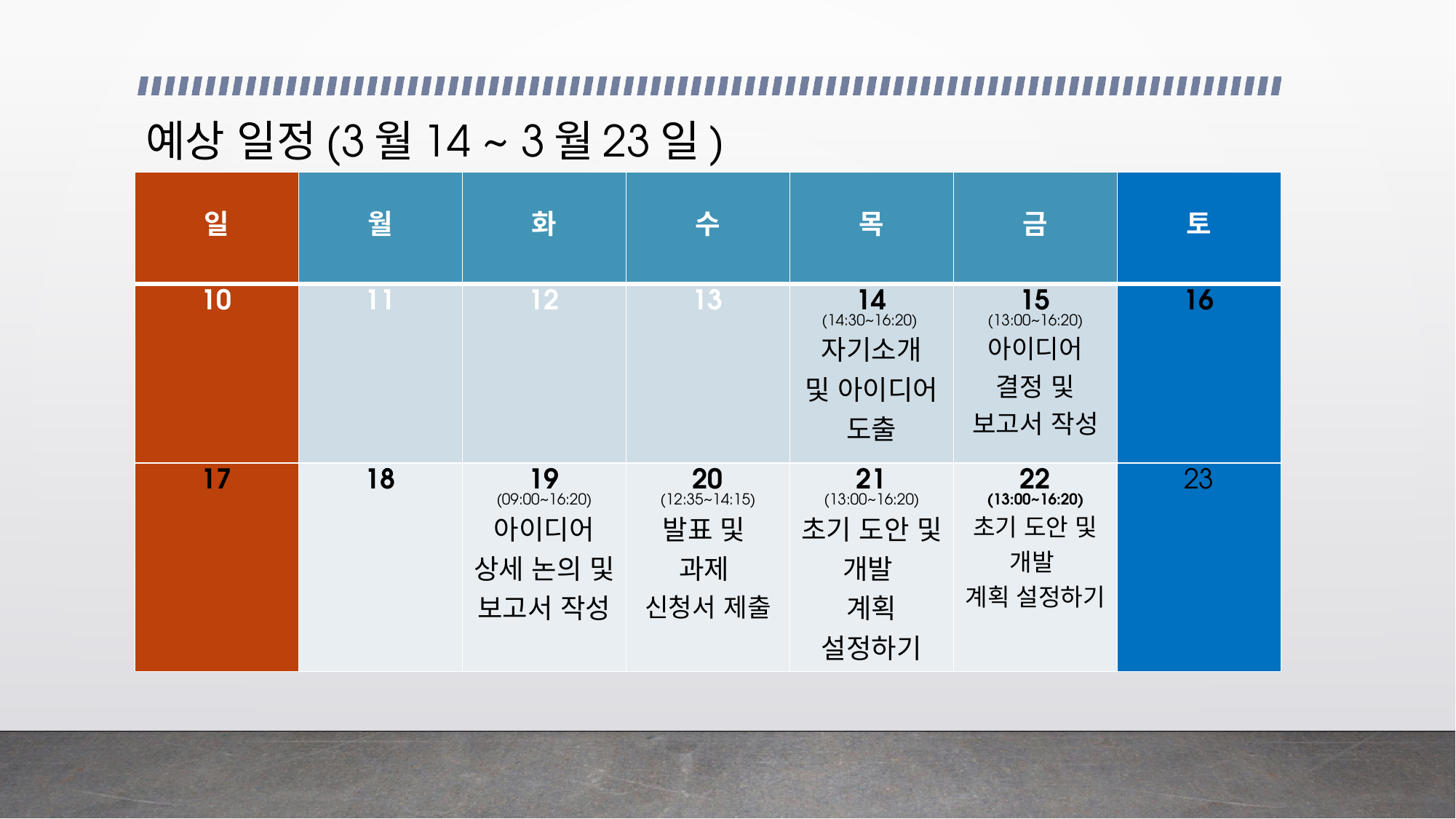

# 예상 일정(3월14 ~ 3월23일)
| 일 | 월 | 화 | 수 | 목 | 금 | 토 |
| --- | --- | --- | --- | --- | --- | --- |
| 10 | 11 | 12 | 13 | 14 (14:30~16:20) 자기소개 및 아이디어 도출 | 15 (13:00~16:20) 아이디어 결정 및 보고서 작성 | 16 |
| 17 | 18 | 19 (09:00~16:20) 아이디어 상세 논의 및 보고서 작성 | 20 (12:35~14:15) 발표 및 과제 신청서 제출 | 21 (13:00~16:20) 초기 도안 및 개발 계획 설정하기 | 22 (13:00~16:20) 초기 도안 및 개발 계획 설정하기 | 23 |